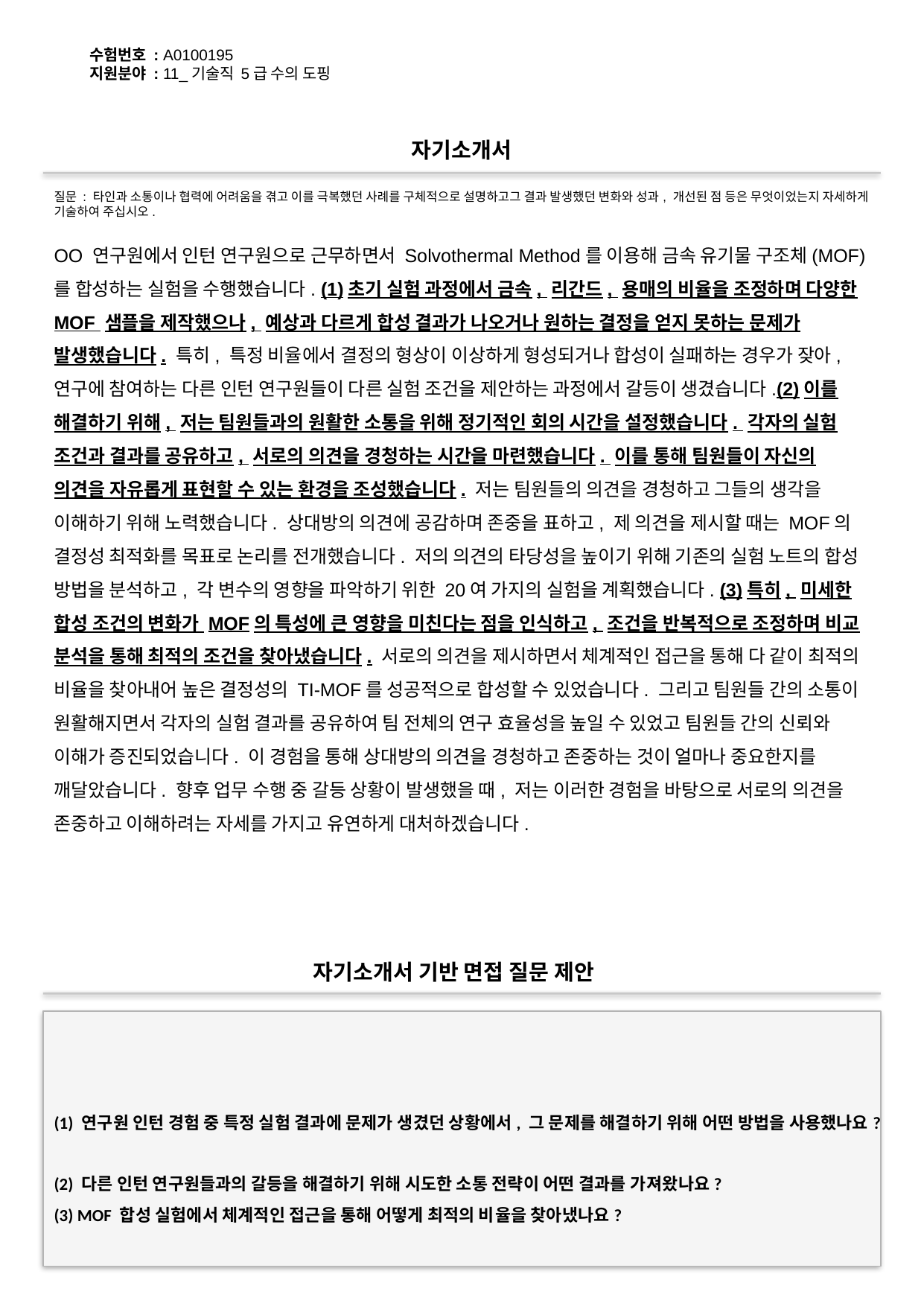

수험번호 : A0100195
지원분야 : 11_기술직 5급 수의 도핑
#

자기소개서

질문 : 타인과 소통이나 협력에 어려움을 겪고 이를 극복했던 사례를 구체적으로 설명하고그 결과 발생했던 변화와 성과, 개선된 점 등은 무엇이었는지 자세하게 기술하여 주십시오.

﻿OO 연구원에서 인턴 연구원으로 근무하면서 Solvothermal Method를 이용해 금속 유기물 구조체(MOF)를 합성하는 실험을 수행했습니다. (1)초기 실험 과정에서 금속, 리간드, 용매의 비율을 조정하며 다양한 MOF 샘플을 제작했으나, 예상과 다르게 합성 결과가 나오거나 원하는 결정을 얻지 못하는 문제가 발생했습니다. 특히, 특정 비율에서 결정의 형상이 이상하게 형성되거나 합성이 실패하는 경우가 잦아, 연구에 참여하는 다른 인턴 연구원들이 다른 실험 조건을 제안하는 과정에서 갈등이 생겼습니다.(2)이를 해결하기 위해, 저는 팀원들과의 원활한 소통을 위해 정기적인 회의 시간을 설정했습니다. 각자의 실험 조건과 결과를 공유하고, 서로의 의견을 경청하는 시간을 마련했습니다. 이를 통해 팀원들이 자신의 의견을 자유롭게 표현할 수 있는 환경을 조성했습니다. 저는 팀원들의 의견을 경청하고 그들의 생각을 이해하기 위해 노력했습니다. 상대방의 의견에 공감하며 존중을 표하고, 제 의견을 제시할 때는 MOF의 결정성 최적화를 목표로 논리를 전개했습니다. 저의 의견의 타당성을 높이기 위해 기존의 실험 노트의 합성 방법을 분석하고, 각 변수의 영향을 파악하기 위한 20여 가지의 실험을 계획했습니다. (3)특히, 미세한 합성 조건의 변화가 MOF의 특성에 큰 영향을 미친다는 점을 인식하고, 조건을 반복적으로 조정하며 비교 분석을 통해 최적의 조건을 찾아냈습니다. 서로의 의견을 제시하면서 체계적인 접근을 통해 다 같이 최적의 비율을 찾아내어 높은 결정성의 TI-MOF를 성공적으로 합성할 수 있었습니다. 그리고 팀원들 간의 소통이 원활해지면서 각자의 실험 결과를 공유하여 팀 전체의 연구 효율성을 높일 수 있었고 팀원들 간의 신뢰와 이해가 증진되었습니다. 이 경험을 통해 상대방의 의견을 경청하고 존중하는 것이 얼마나 중요한지를 깨달았습니다. 향후 업무 수행 중 갈등 상황이 발생했을 때, 저는 이러한 경험을 바탕으로 서로의 의견을 존중하고 이해하려는 자세를 가지고 유연하게 대처하겠습니다.

자기소개서 기반 면접 질문 제안

(1) 연구원 인턴 경험 중 특정 실험 결과에 문제가 생겼던 상황에서, 그 문제를 해결하기 위해 어떤 방법을 사용했나요?
(2) 다른 인턴 연구원들과의 갈등을 해결하기 위해 시도한 소통 전략이 어떤 결과를 가져왔나요?
(3) MOF 합성 실험에서 체계적인 접근을 통해 어떻게 최적의 비율을 찾아냈나요?